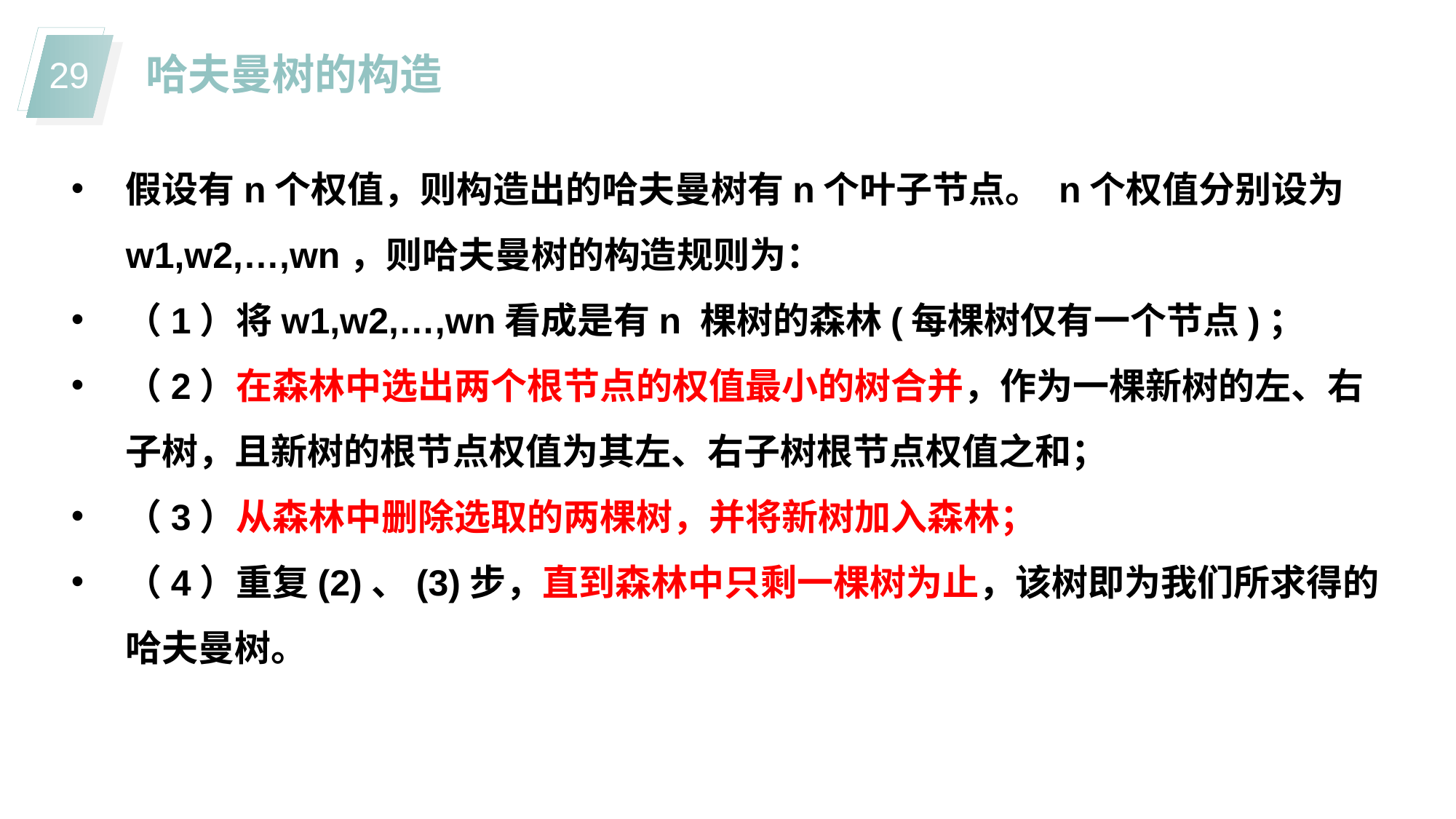

哈夫曼树的构造
假设有n个权值，则构造出的哈夫曼树有n个叶子节点。 n个权值分别设为 w1,w2,…,wn，则哈夫曼树的构造规则为：
（1）将w1,w2,…,wn看成是有n 棵树的森林(每棵树仅有一个节点)；
（2）在森林中选出两个根节点的权值最小的树合并，作为一棵新树的左、右子树，且新树的根节点权值为其左、右子树根节点权值之和；
（3）从森林中删除选取的两棵树，并将新树加入森林；
（4）重复(2)、(3)步，直到森林中只剩一棵树为止，该树即为我们所求得的哈夫曼树。